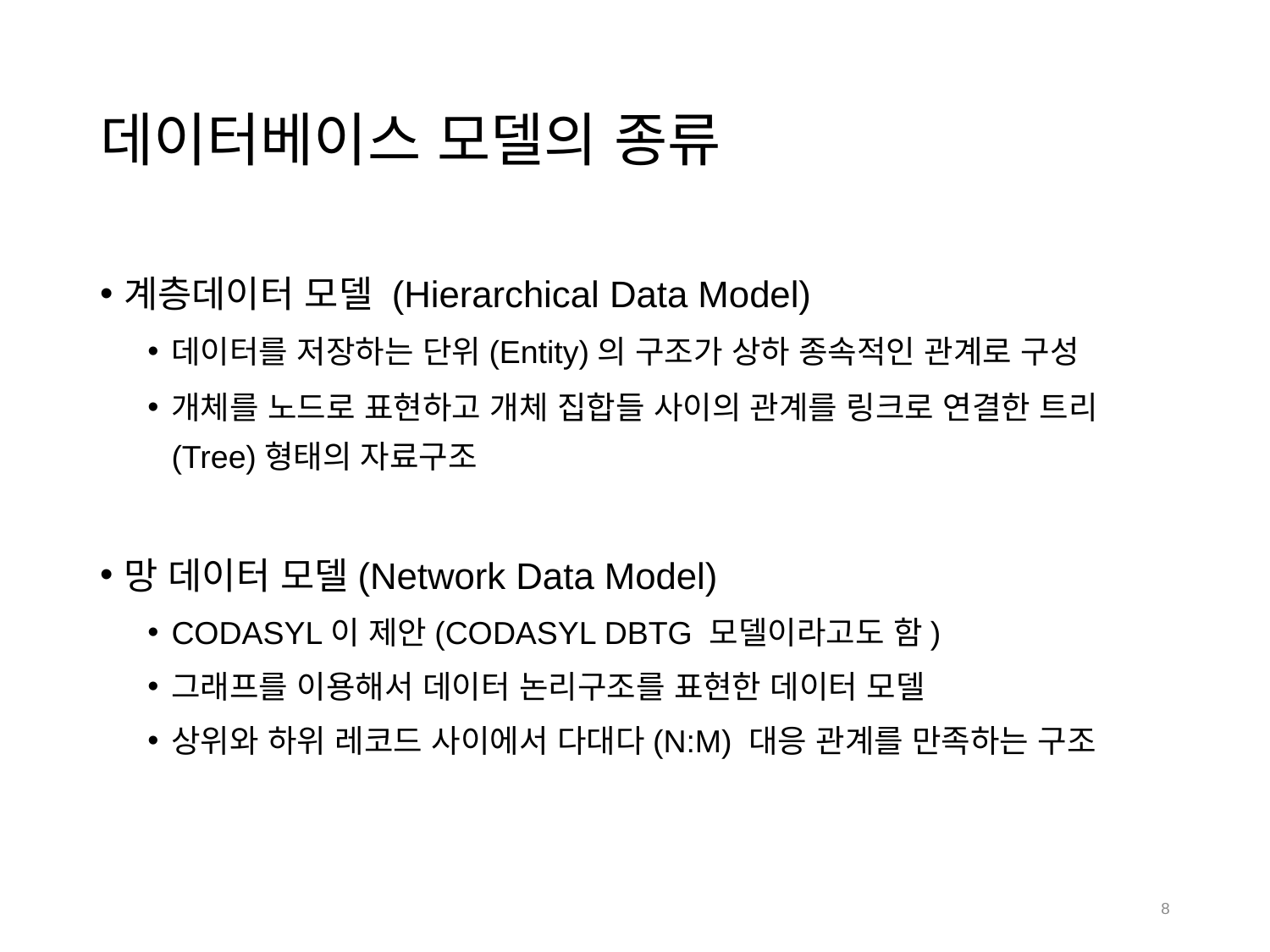

# 데이터베이스 모델의 종류
계층데이터 모델 (Hierarchical Data Model)
데이터를 저장하는 단위(Entity)의 구조가 상하 종속적인 관계로 구성
개체를 노드로 표현하고 개체 집합들 사이의 관계를 링크로 연결한 트리(Tree)형태의 자료구조

망 데이터 모델(Network Data Model)
CODASYL이 제안(CODASYL DBTG 모델이라고도 함)
그래프를 이용해서 데이터 논리구조를 표현한 데이터 모델
상위와 하위 레코드 사이에서 다대다(N:M) 대응 관계를 만족하는 구조

8